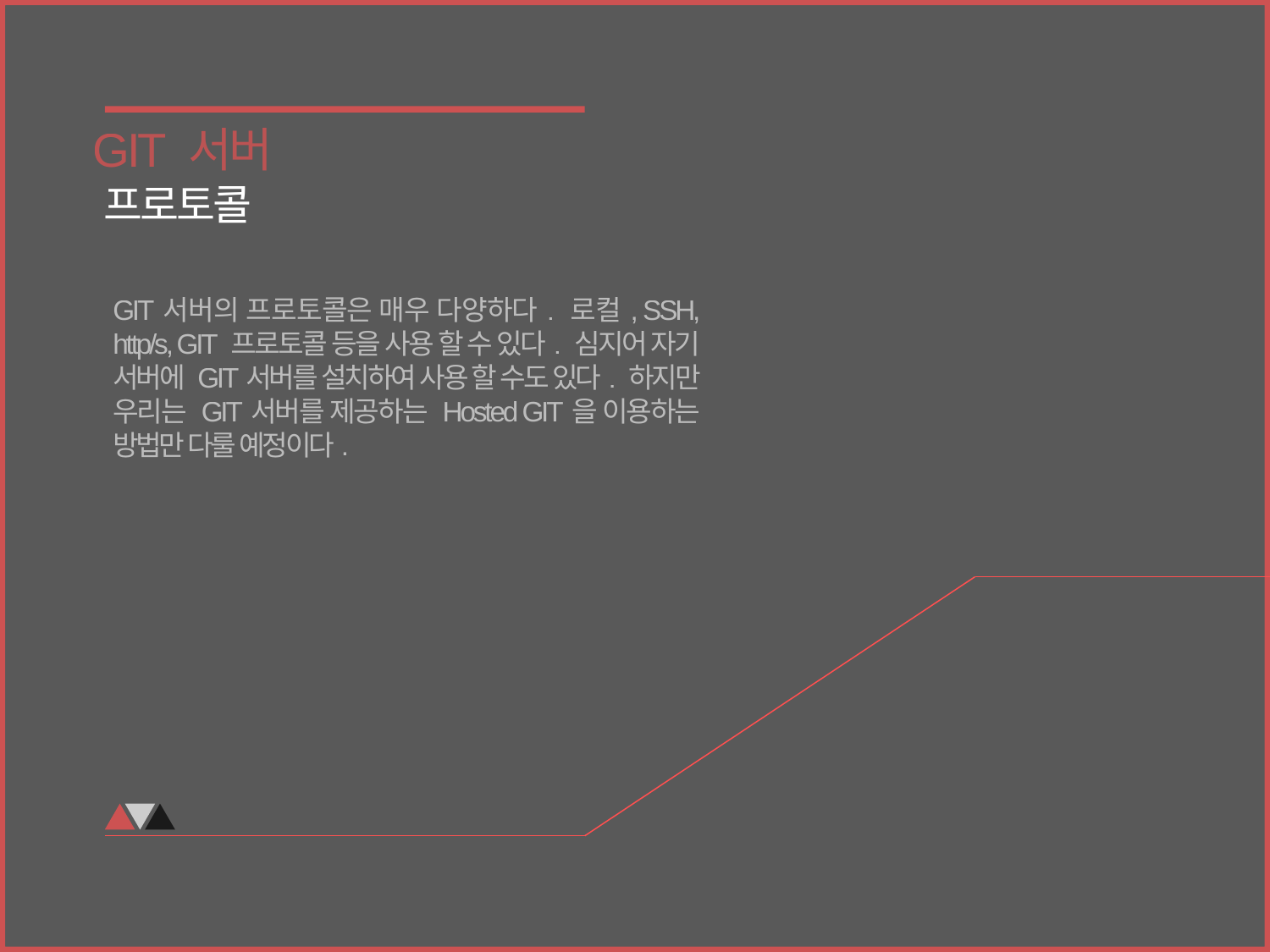

GIT 서버
프로토콜
GIT서버의 프로토콜은 매우 다양하다. 로컬, SSH, http/s, GIT 프로토콜 등을 사용 할 수 있다. 심지어 자기 서버에 GIT서버를 설치하여 사용 할 수도 있다. 하지만 우리는 GIT서버를 제공하는 Hosted GIT을 이용하는 방법만 다룰 예정이다.